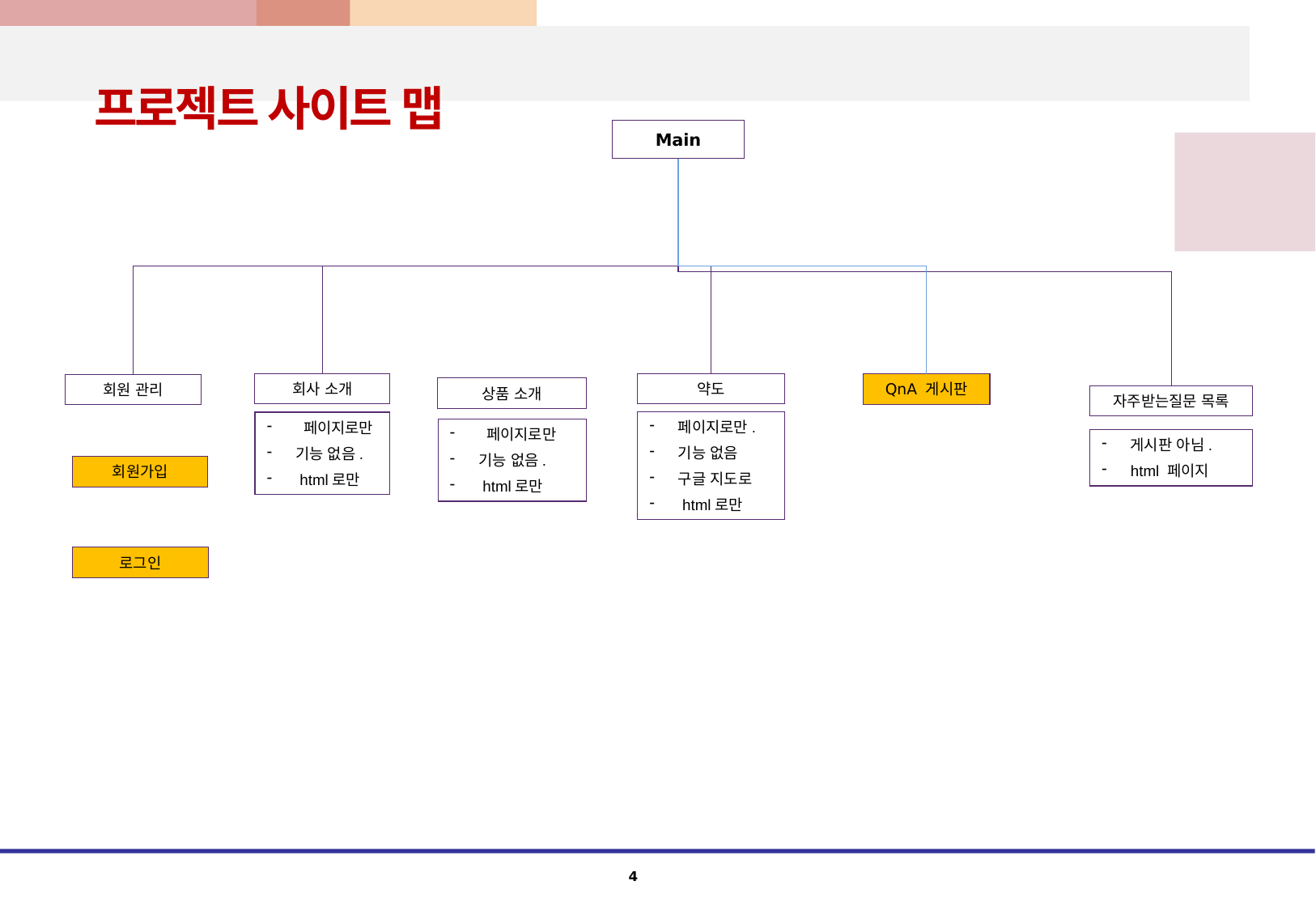

프로젝트 사이트 맵
Main
회사 소개
약도
QnA 게시판
회원 관리
상품 소개
자주받는질문 목록
페이지로만.
기능 없음
구글 지도로
 html로만
 페이지로만
기능 없음.
 html로만
 페이지로만
기능 없음.
 html로만
게시판 아님.
html 페이지
회원가입
로그인